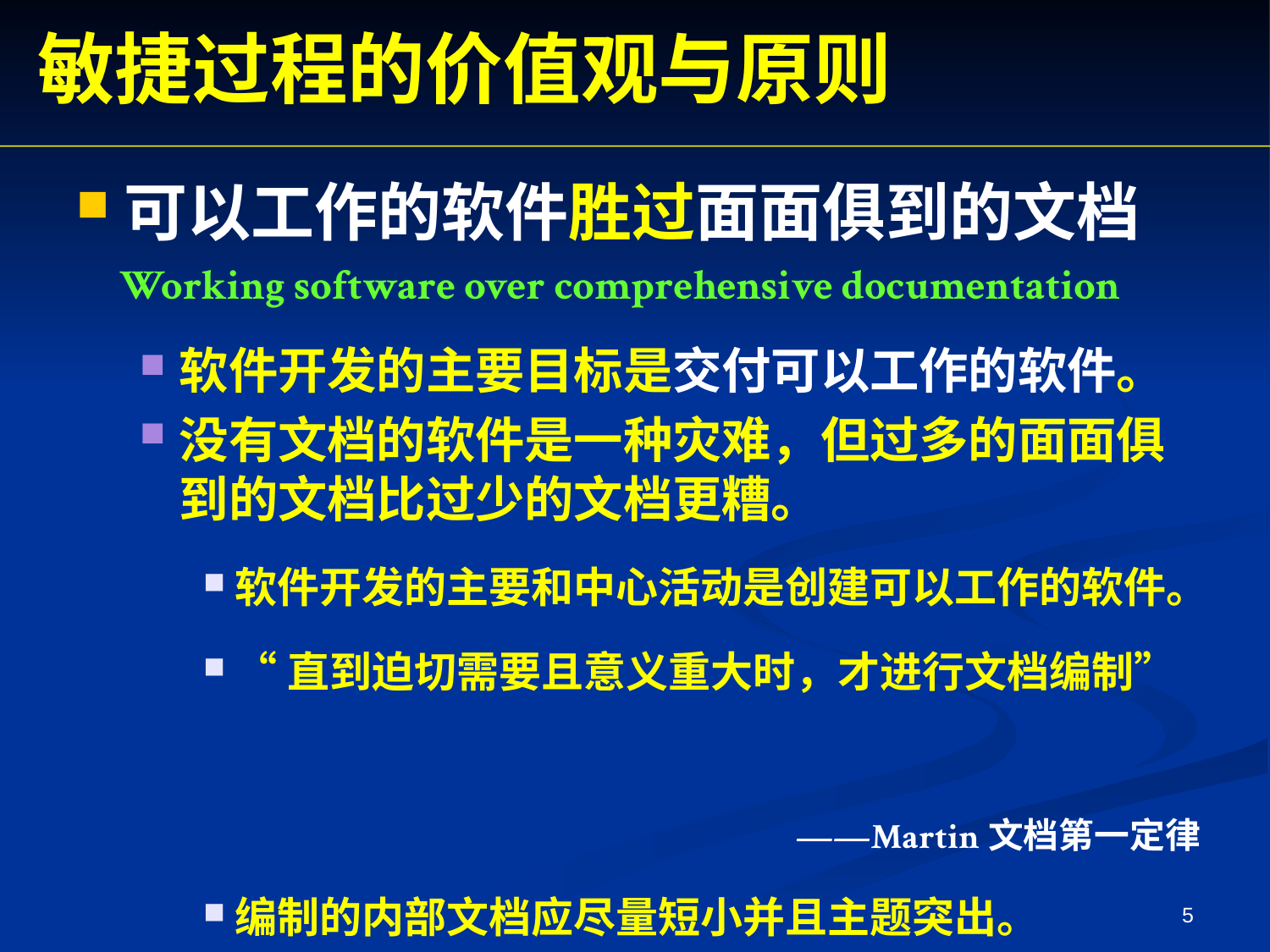

敏捷过程的价值观与原则

可以工作的软件胜过面面俱到的文档
     Working software over comprehensive documentation
软件开发的主要目标是交付可以工作的软件。
没有文档的软件是一种灾难，但过多的面面俱到的文档比过少的文档更糟。
软件开发的主要和中心活动是创建可以工作的软件。
“直到迫切需要且意义重大时，才进行文档编制”
                                                  ——Martin文档第一定律
编制的内部文档应尽量短小并且主题突出。
5